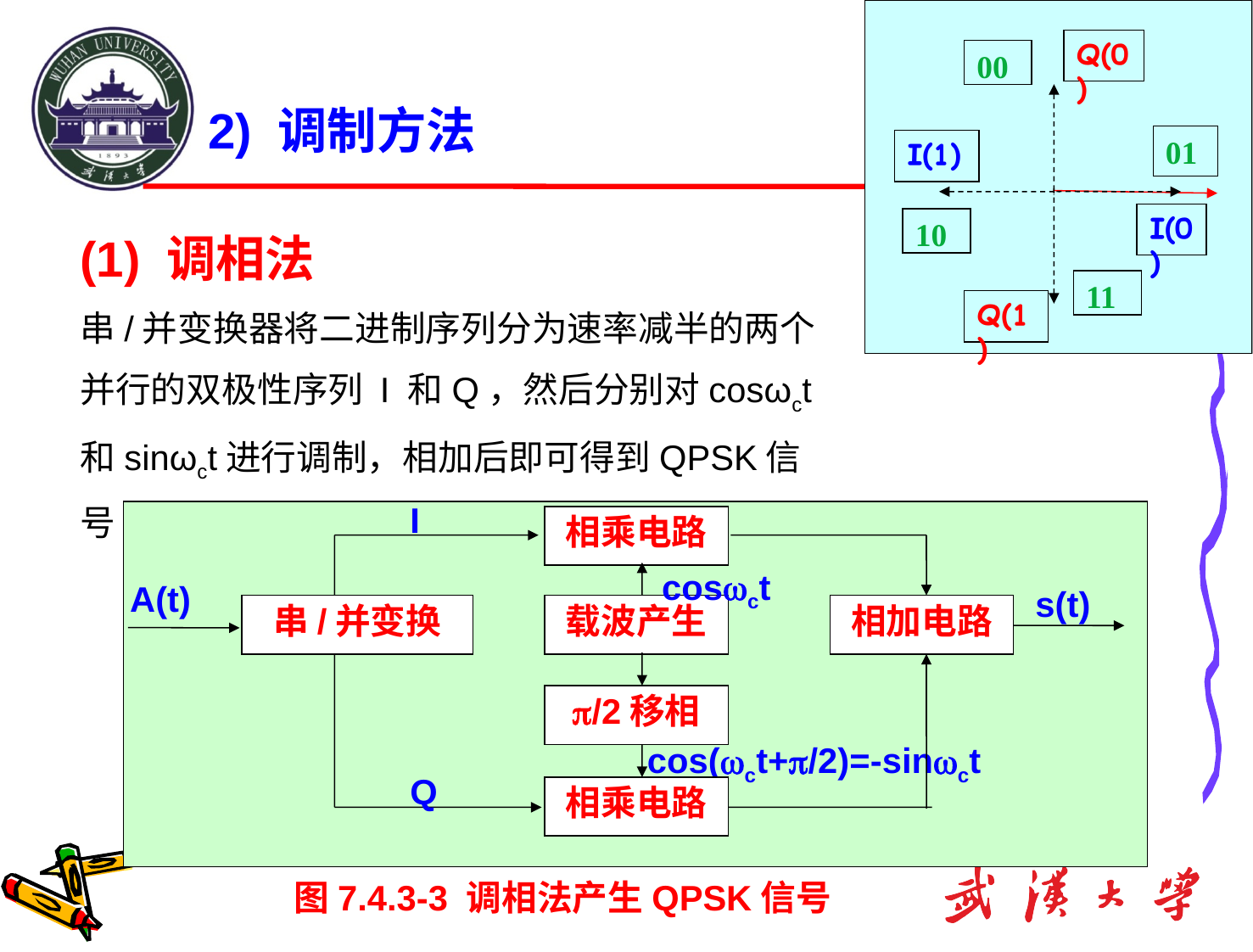

Q(0)
00

01
I(1)

I(0)
10
11
Q(1)
# 2) 调制方法
(1) 调相法
串/并变换器将二进制序列分为速率减半的两个并行的双极性序列 I 和Q，然后分别对cosωct和sinωct进行调制，相加后即可得到QPSK信号
I

相乘电路

cosωct

A(t)
s(t)
串/并变换
载波产生
相加电路

π/2移相
cos(ωct+π/2)=-sinωct

Q
相乘电路

图7.4.3-3 调相法产生QPSK信号